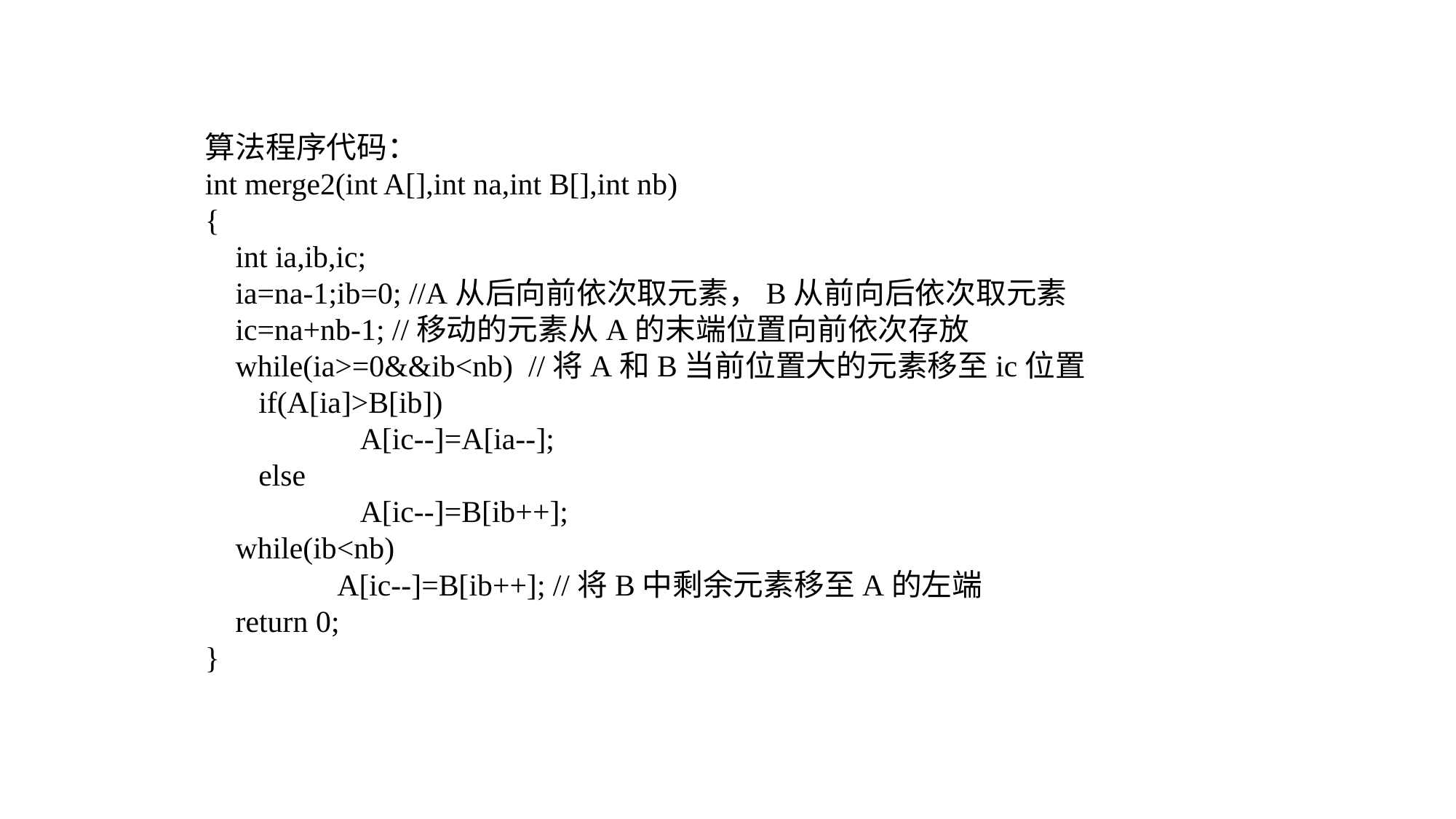

算法程序代码：
int merge2(int A[],int na,int B[],int nb)
{
    int ia,ib,ic;
    ia=na-1;ib=0; //A从后向前依次取元素，B从前向后依次取元素
    ic=na+nb-1; //移动的元素从A的末端位置向前依次存放
    while(ia>=0&&ib<nb)  //将A和B当前位置大的元素移至ic位置
       if(A[ia]>B[ib])
	      A[ic--]=A[ia--];
       else
	      A[ic--]=B[ib++];
    while(ib<nb)
	   A[ic--]=B[ib++]; //将B中剩余元素移至A的左端
    return 0;
}